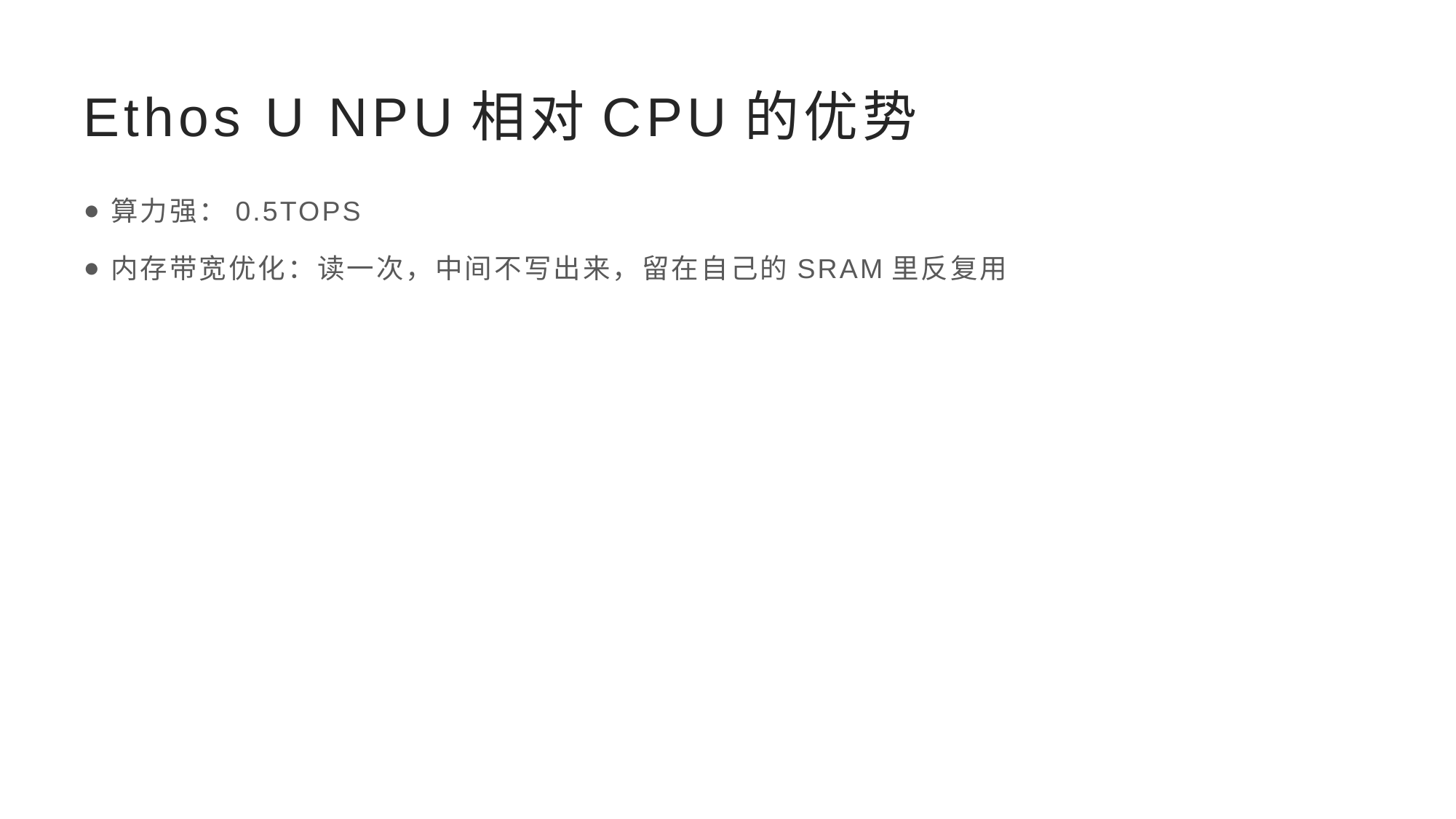

# Ethos U NPU相对CPU的优势
算力强：0.5TOPS
内存带宽优化：读一次，中间不写出来，留在自己的SRAM里反复用